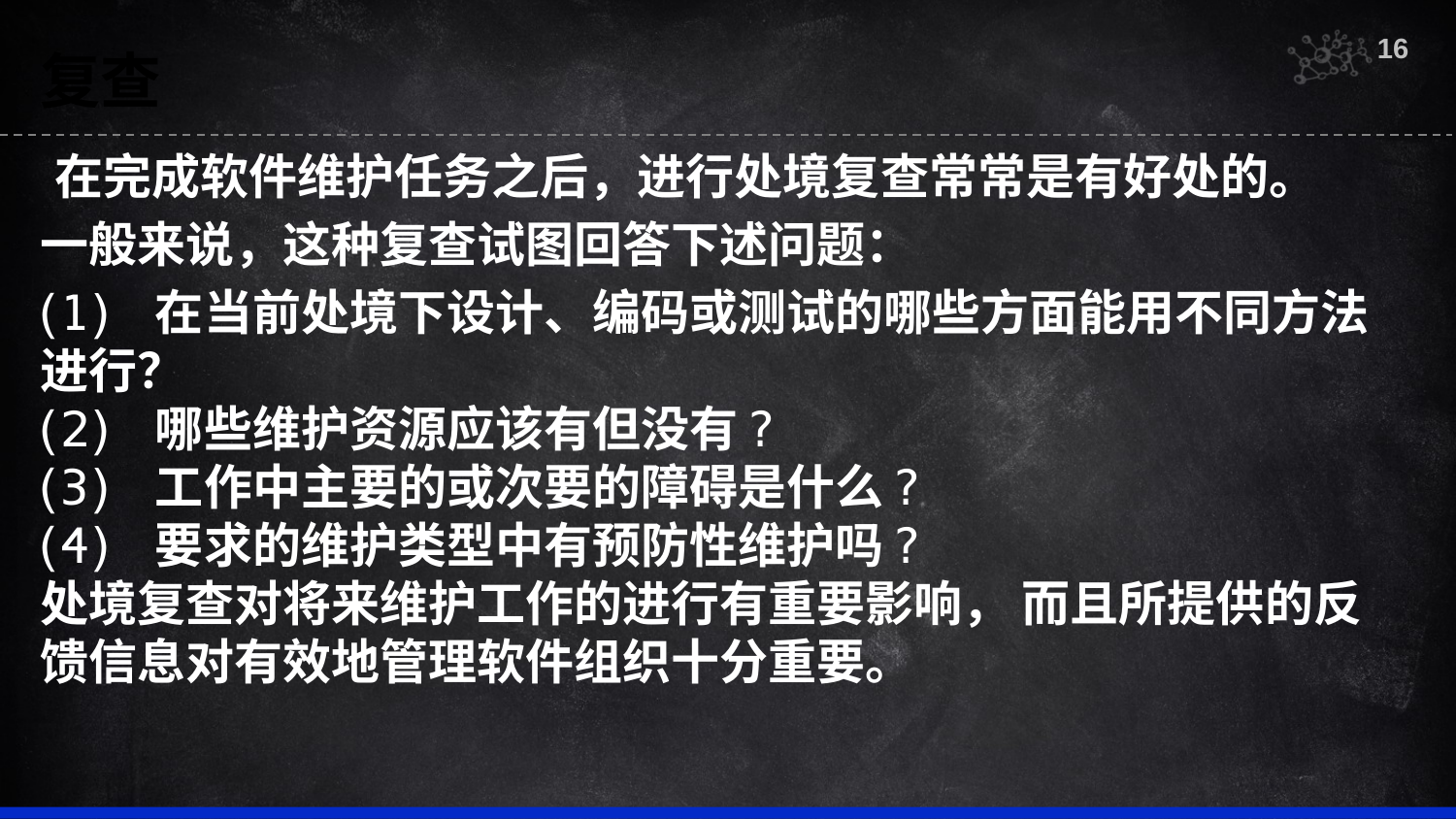

16
复查
 在完成软件维护任务之后，进行处境复查常常是有好处的。
一般来说，这种复查试图回答下述问题：
(1)  在当前处境下设计、编码或测试的哪些方面能用不同方法进行？
(2)  哪些维护资源应该有但没有?
(3)  工作中主要的或次要的障碍是什么?
(4)  要求的维护类型中有预防性维护吗?
处境复查对将来维护工作的进行有重要影响， 而且所提供的反馈信息对有效地管理软件组织十分重要。